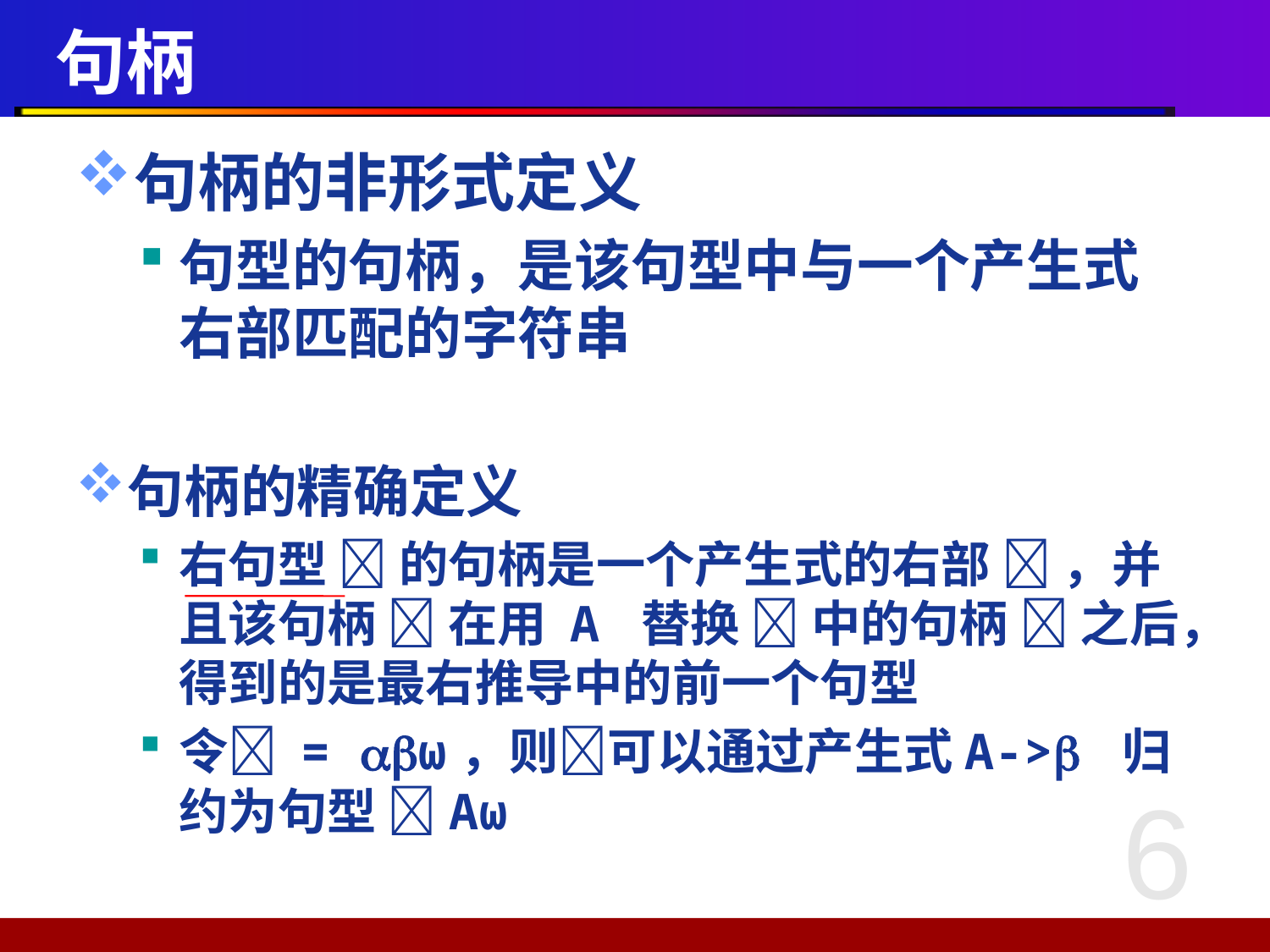

# 句柄
句柄的非形式定义
句型的句柄，是该句型中与一个产生式右部匹配的字符串

句柄的精确定义
右句型 γ 的句柄是一个产生式的右部 β ，并且该句柄 β 在用 A 替换 γ 中的句柄 β 之后，得到的是最右推导中的前一个句型
令γ = αβω，则γ可以通过产生式A->β 归约为句型 αAω

6